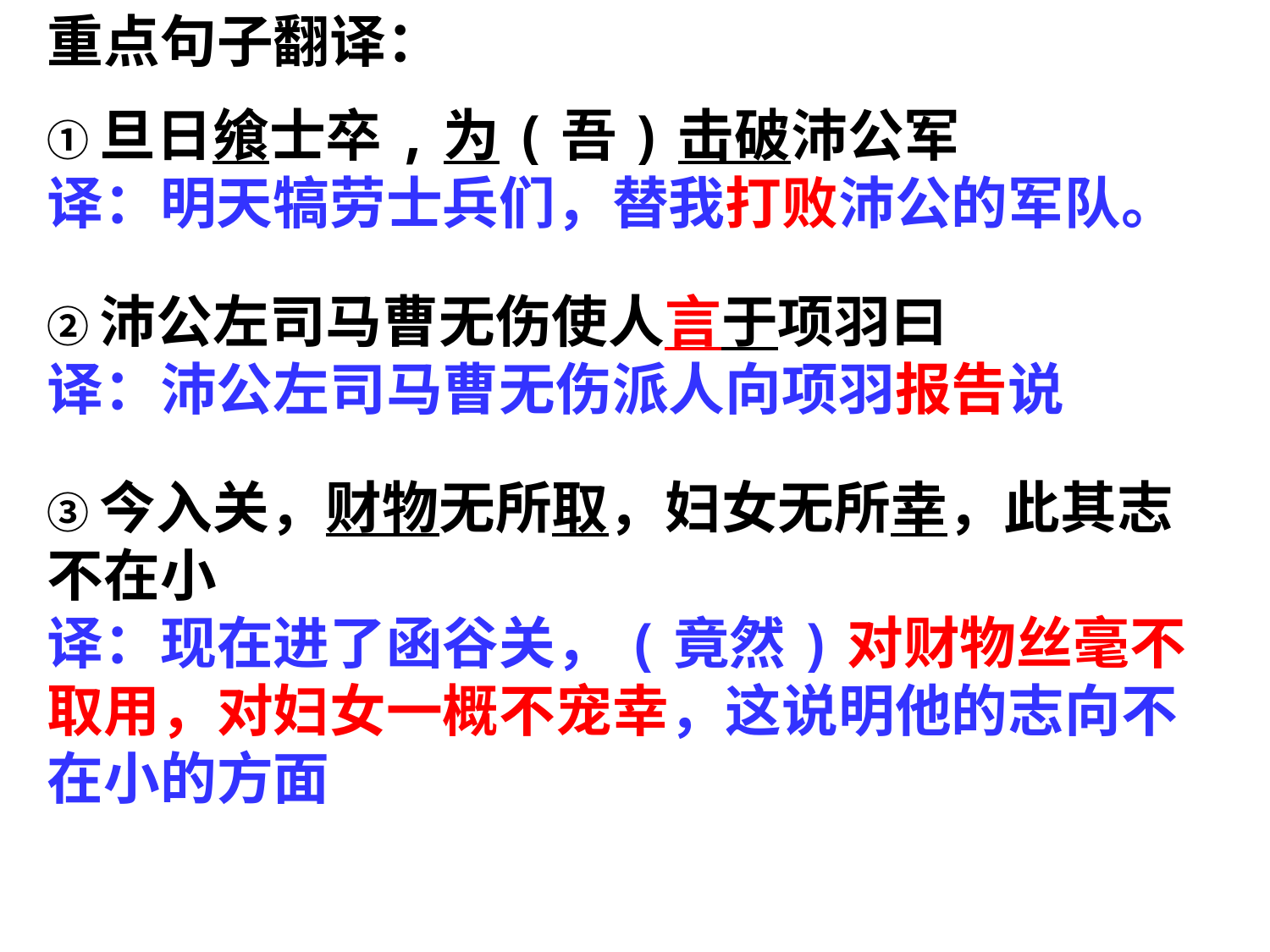

重点句子翻译：
①旦日飨士卒,为(吾)击破沛公军
译：明天犒劳士兵们，替我打败沛公的军队。

②沛公左司马曹无伤使人言于项羽曰
译：沛公左司马曹无伤派人向项羽报告说

③今入关，财物无所取，妇女无所幸，此其志不在小
译：现在进了函谷关，(竟然)对财物丝毫不取用，对妇女一概不宠幸，这说明他的志向不在小的方面